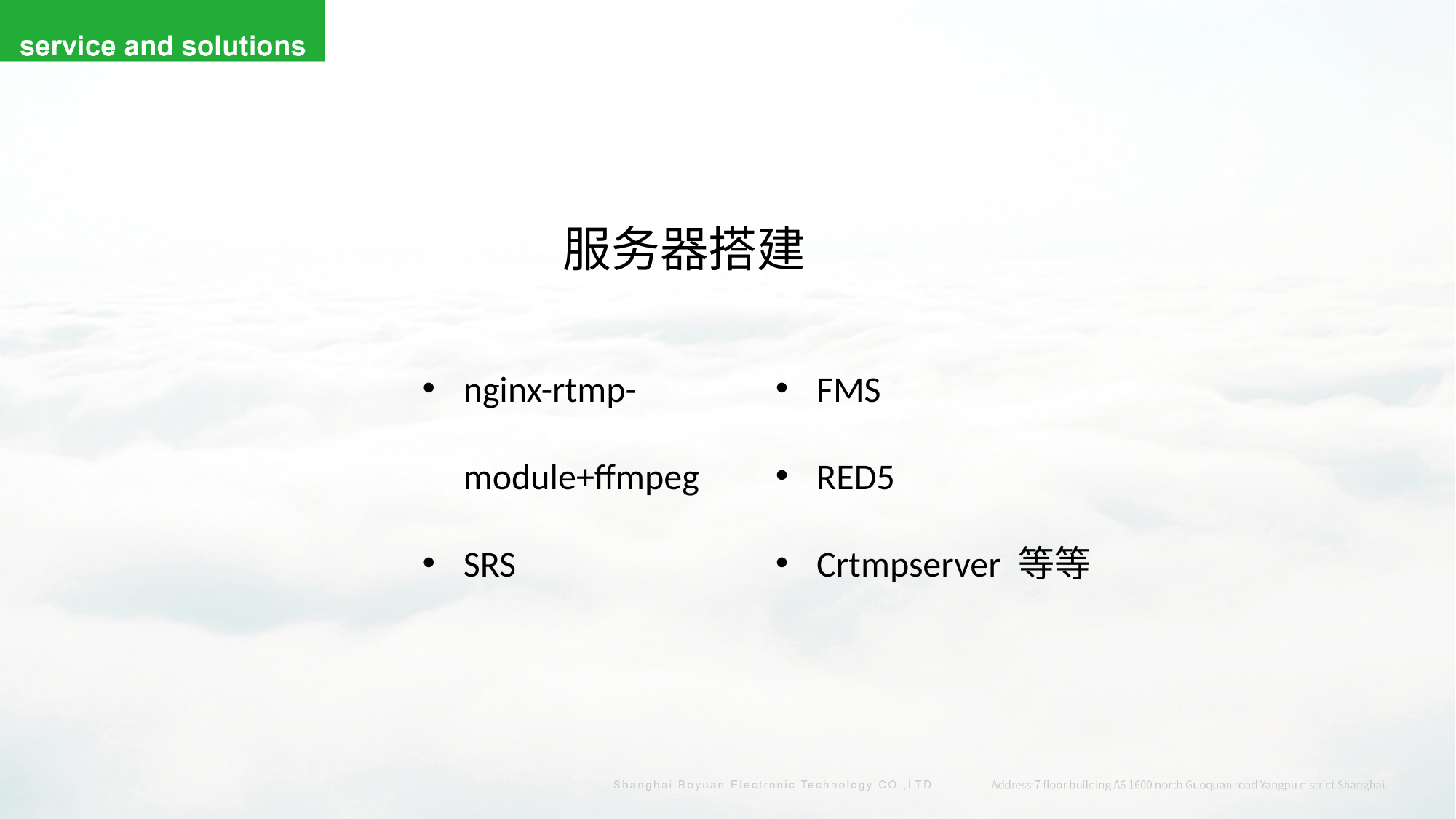

服务器搭建
nginx-rtmp-module+ffmpeg
SRS
FMS
RED5
Crtmpserver 等等